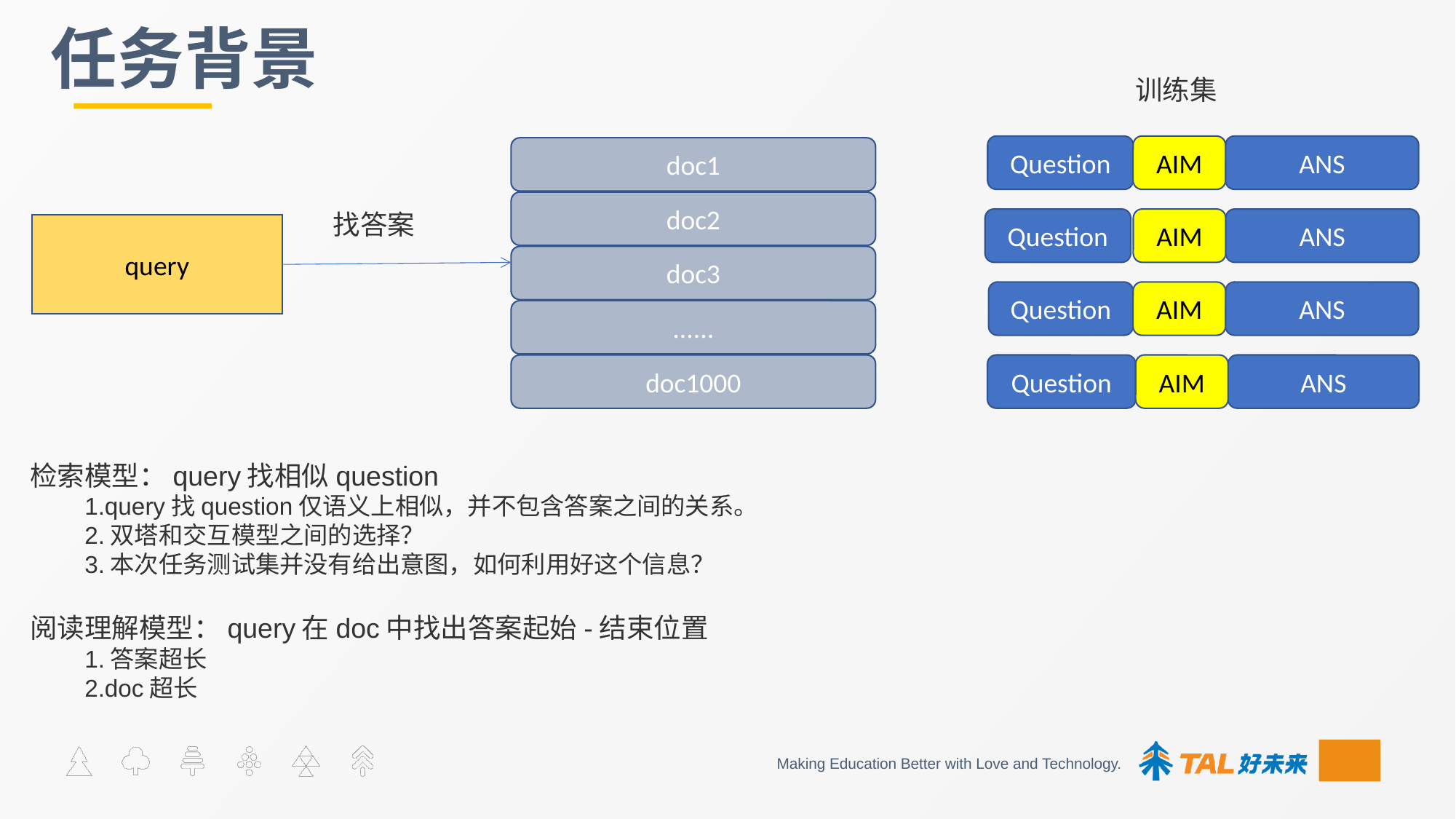

# 任务背景
训练集

Question
AIM
ANS
doc1
doc2
找答案
Question
AIM
ANS
query
doc3
Question
AIM
ANS
......
doc1000
Question
AIM
ANS
检索模型：query找相似question
1.query找question仅语义上相似，并不包含答案之间的关系。
2.双塔和交互模型之间的选择？
3.本次任务测试集并没有给出意图，如何利用好这个信息？
阅读理解模型：query在doc中找出答案起始-结束位置
1.答案超长
2.doc超长